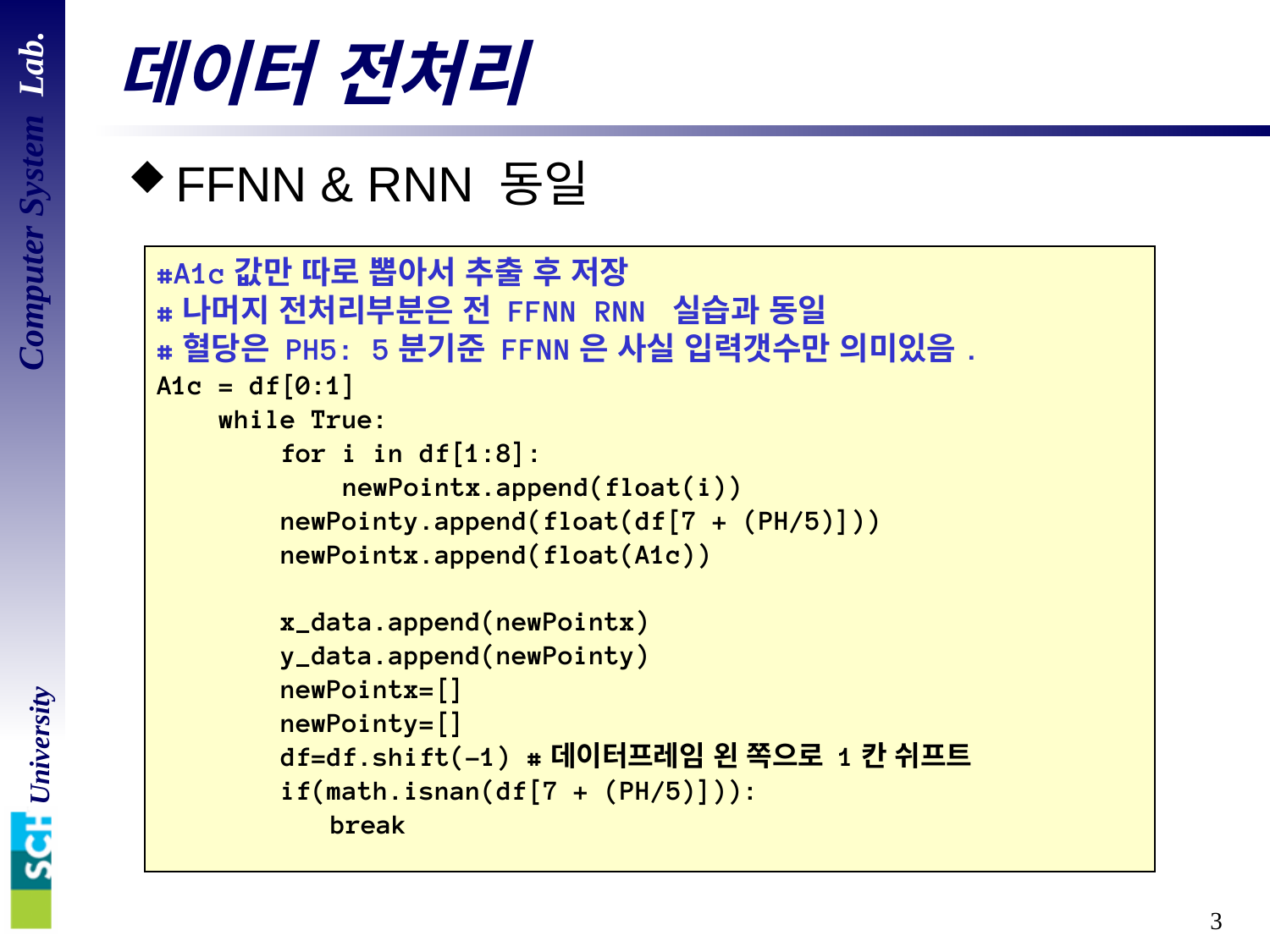

# 데이터 전처리

FFNN & RNN 동일
#A1c값만 따로 뽑아서 추출 후 저장
#나머지 전처리부분은 전 FFNN RNN 실습과 동일
#혈당은 PH5: 5분기준 FFNN은 사실 입력갯수만 의미있음.
A1c = df[0:1]
    while True:
        for i in df[1:8]:
            newPointx.append(float(i))
        newPointy.append(float(df[7 + (PH/5)]))
        newPointx.append(float(A1c))

        x_data.append(newPointx)
        y_data.append(newPointy)
        newPointx=[]
        newPointy=[]
        df=df.shift(-1) #데이터프레임 왼 쪽으로 1칸 쉬프트
        if(math.isnan(df[7 + (PH/5)])):
 	   break